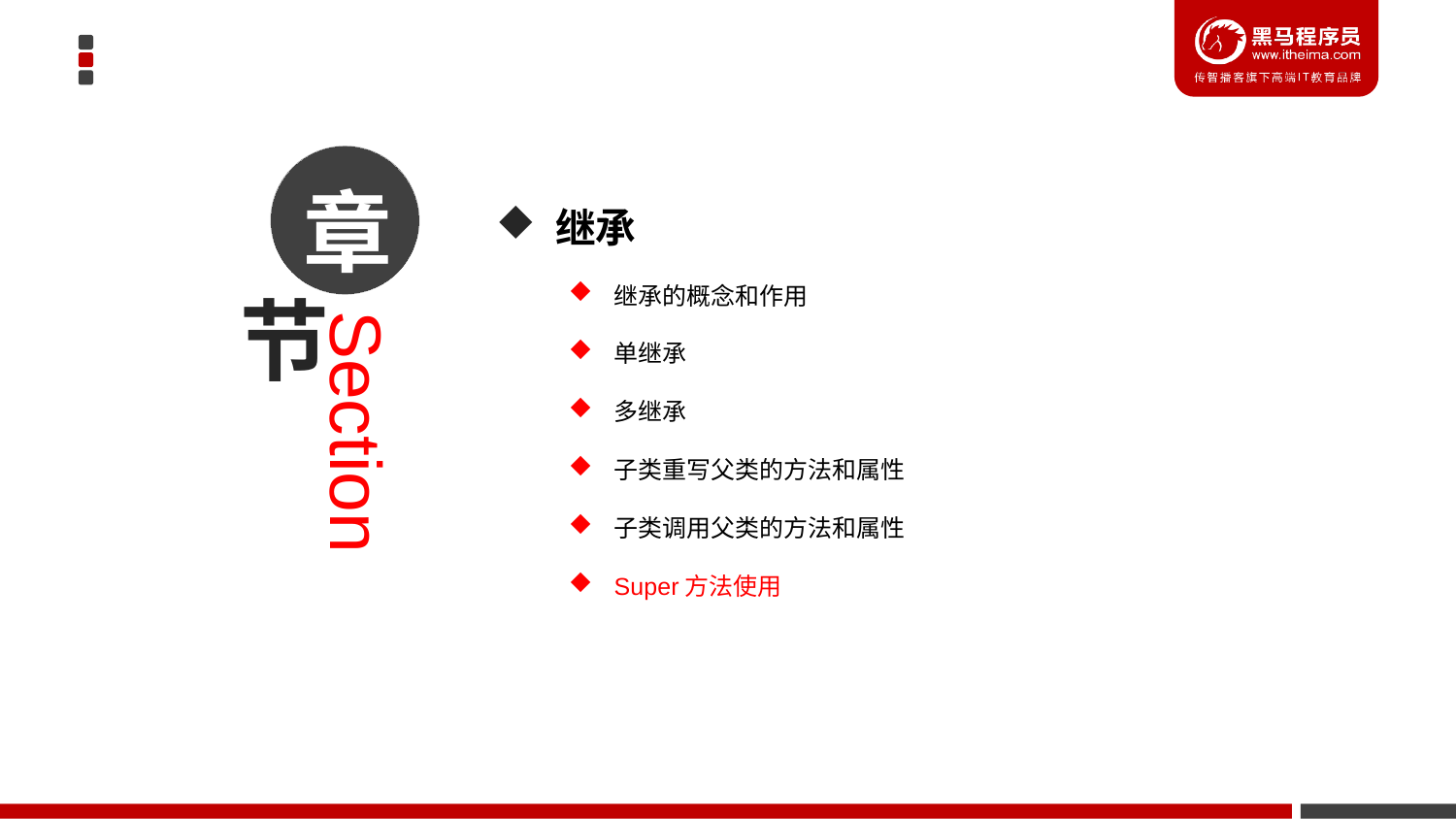

章
 继承
继承的概念和作用
单继承
多继承
子类重写父类的方法和属性
子类调用父类的方法和属性
Super方法使用
节
Section